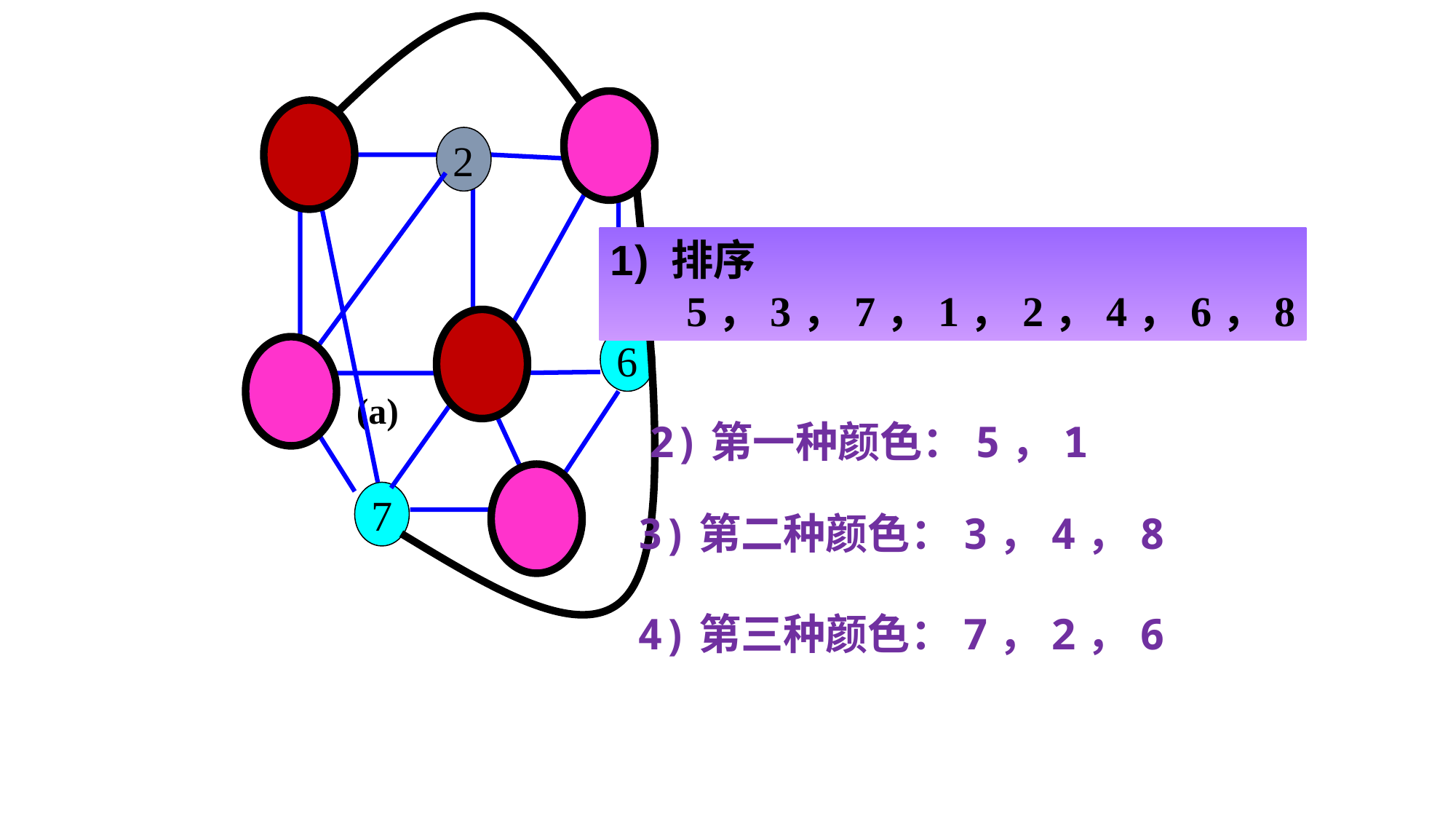

1
2
3

5

(a)
4

排序
   5，3，7，1，2，4，6，8

6

2)第一种颜色：5，1

7
8
3)第二种颜色：3，4，8

4)第三种颜色：7，2，6